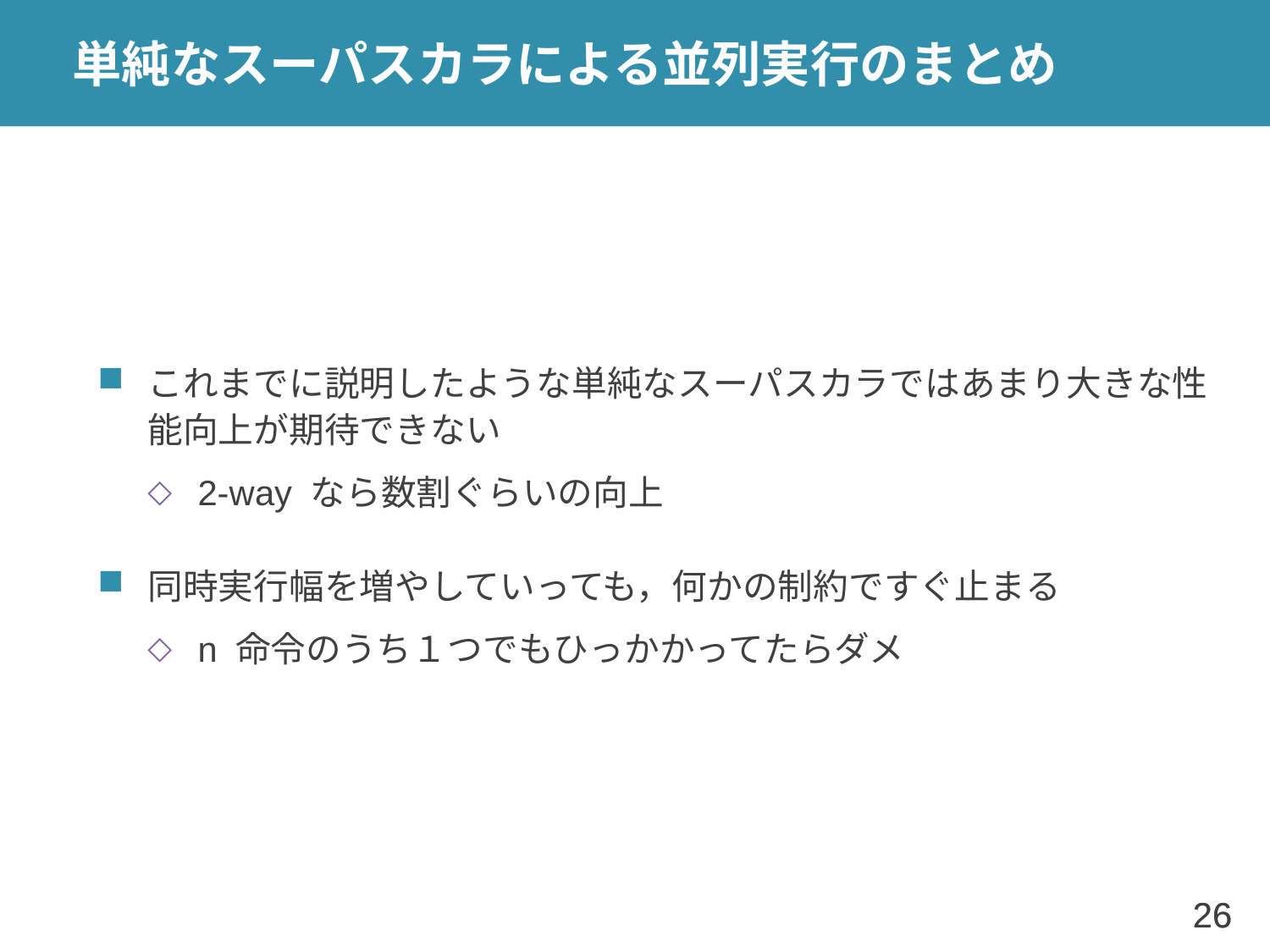

# 単純なスーパスカラによる並列実行のまとめ
これまでに説明したような単純なスーパスカラではあまり大きな性能向上が期待できない
2-way なら数割ぐらいの向上
同時実行幅を増やしていっても，何かの制約ですぐ止まる
n 命令のうち１つでもひっかかってたらダメ